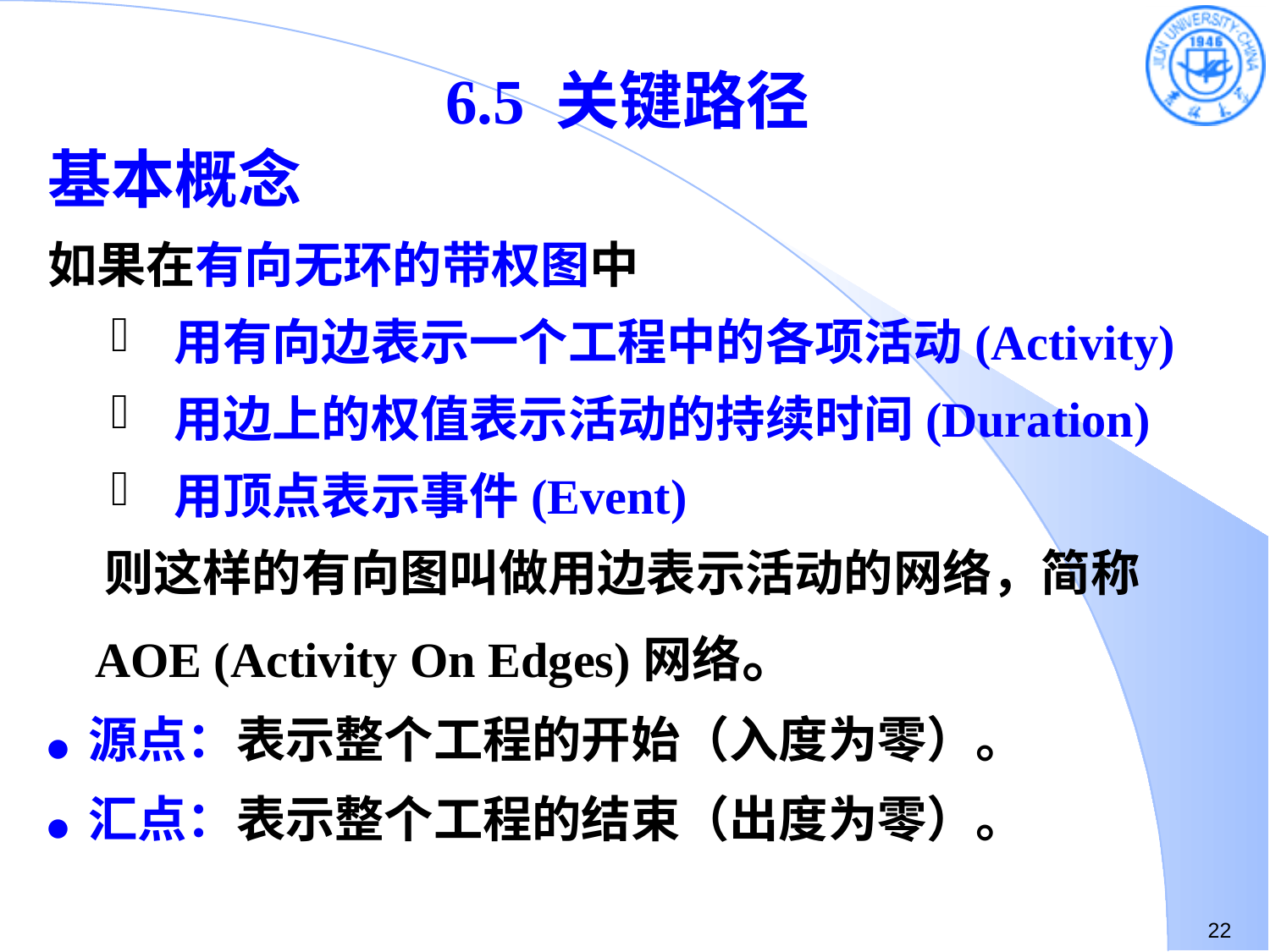

6.5 关键路径
基本概念
如果在有向无环的带权图中
 用有向边表示一个工程中的各项活动(Activity)
 用边上的权值表示活动的持续时间(Duration)
 用顶点表示事件(Event)
    则这样的有向图叫做用边表示活动的网络，简称AOE (Activity On Edges)网络。
●   源点：表示整个工程的开始（入度为零）。
●   汇点：表示整个工程的结束（出度为零）。